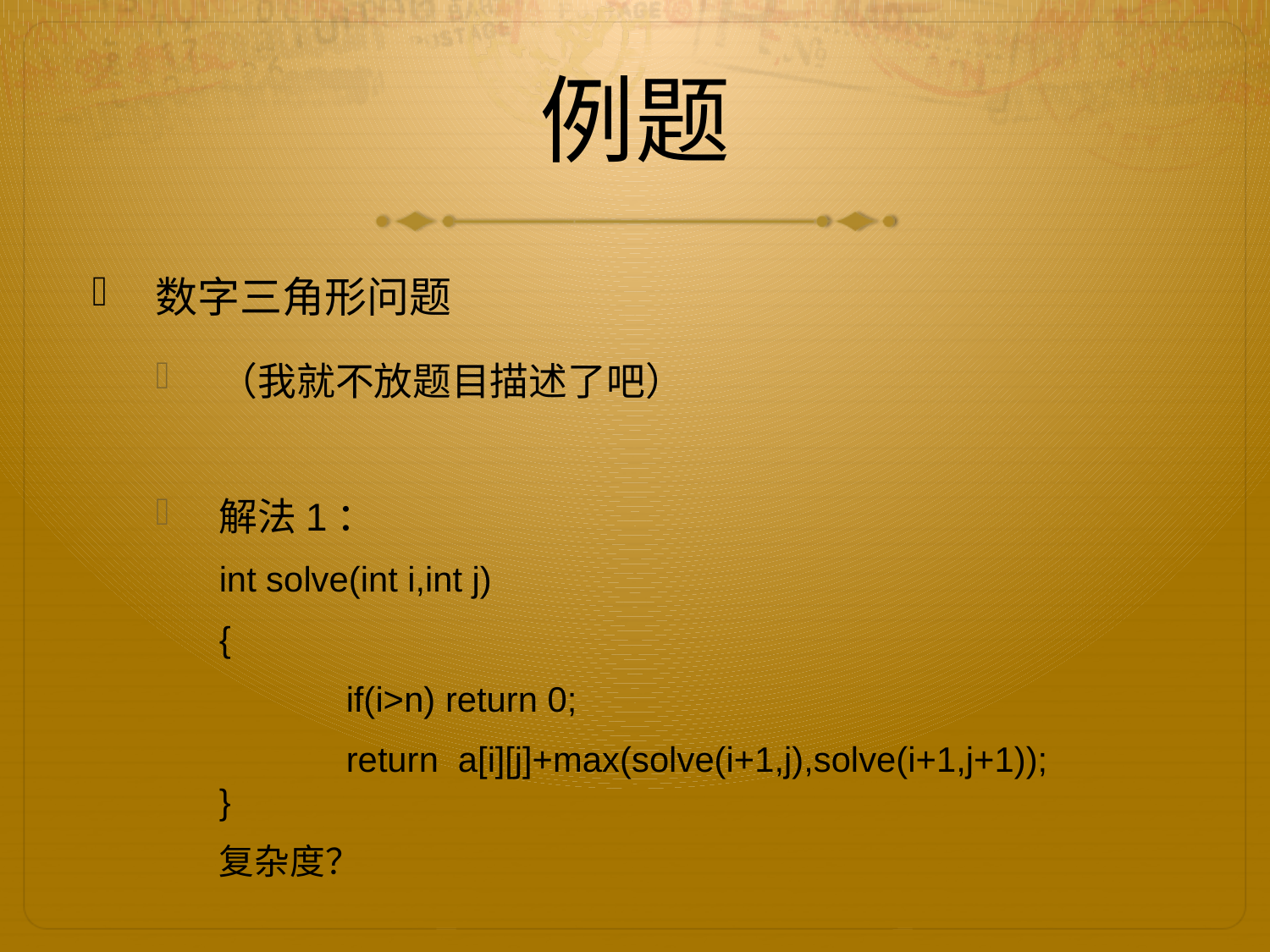

# 例题
数字三角形问题
（我就不放题目描述了吧）

解法1：
int solve(int i,int j)
{
	if(i>n) return 0;
	return  a[i][j]+max(solve(i+1,j),solve(i+1,j+1));
}
复杂度？